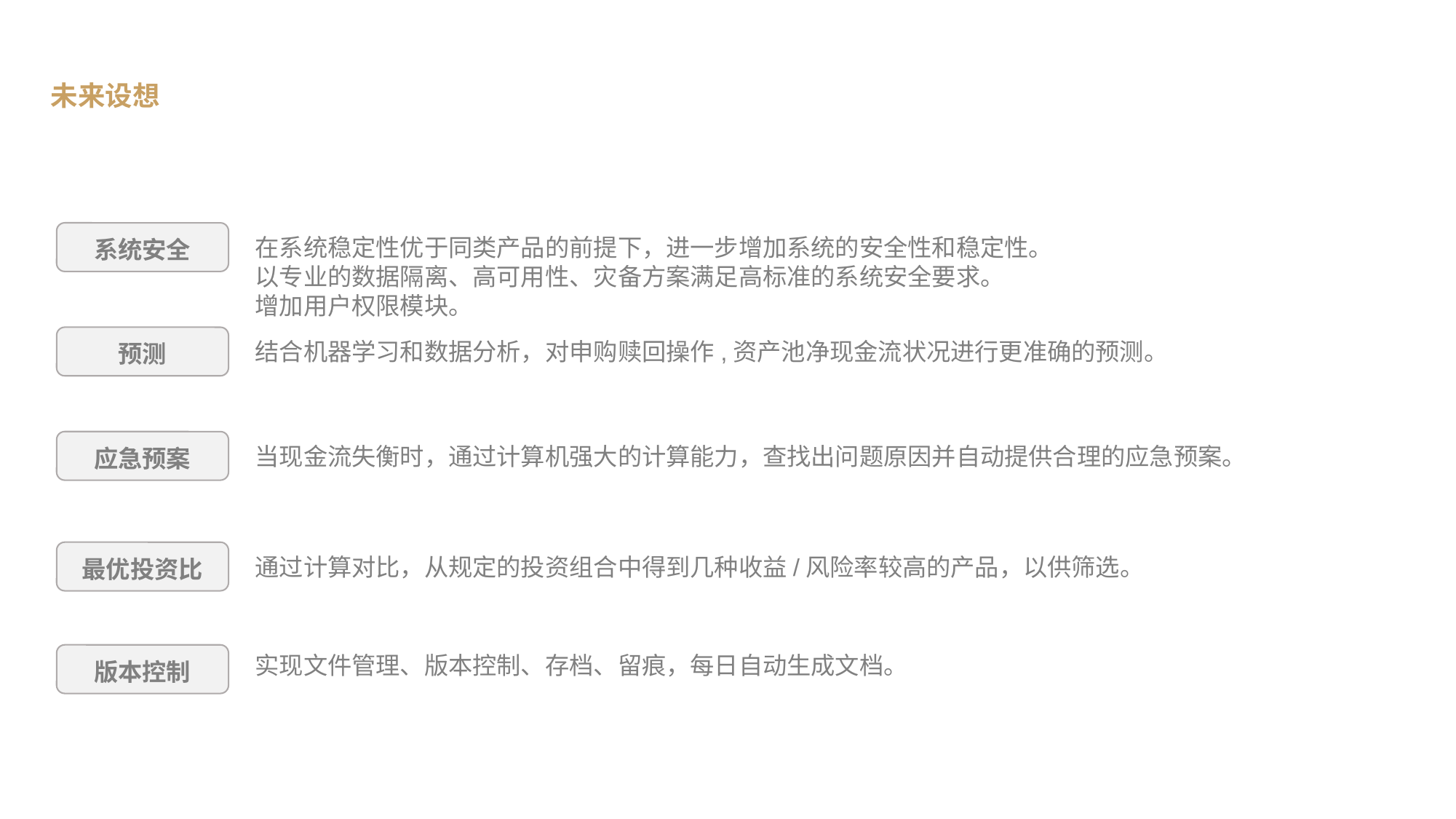

未来设想
系统安全
在系统稳定性优于同类产品的前提下，进一步增加系统的安全性和稳定性。
以专业的数据隔离、高可用性、灾备方案满足高标准的系统安全要求。
增加用户权限模块。
预测
结合机器学习和数据分析，对申购赎回操作,资产池净现金流状况进行更准确的预测。
应急预案
当现金流失衡时，通过计算机强大的计算能力，查找出问题原因并自动提供合理的应急预案。
最优投资比
通过计算对比，从规定的投资组合中得到几种收益/风险率较高的产品，以供筛选。
版本控制
实现文件管理、版本控制、存档、留痕，每日自动生成文档。